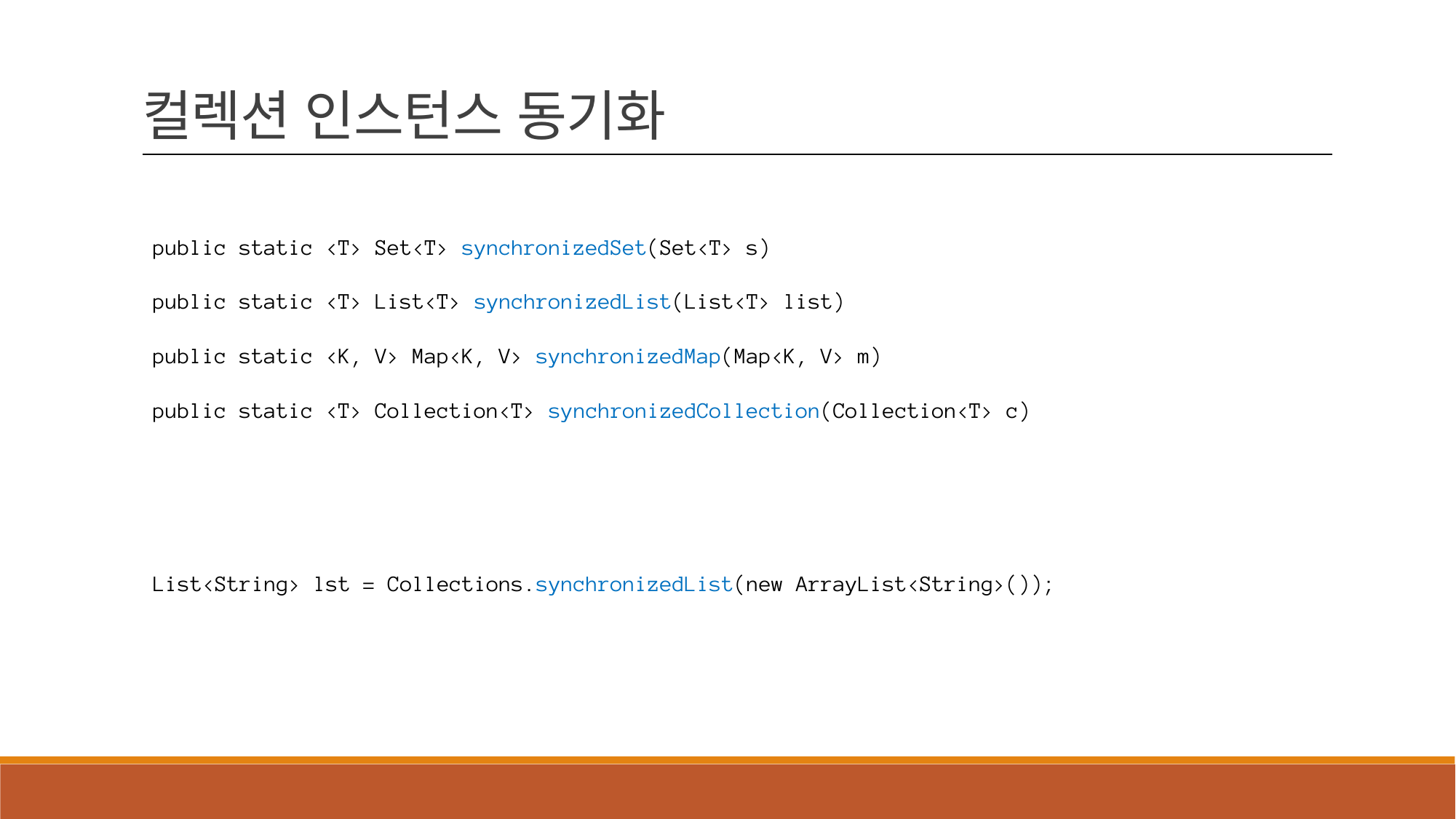

컬렉션 인스턴스 동기화
public static <T> Set<T> synchronizedSet(Set<T> s)
public static <T> List<T> synchronizedList(List<T> list)
public static <K, V> Map<K, V> synchronizedMap(Map<K, V> m)
public static <T> Collection<T> synchronizedCollection(Collection<T> c)
List<String> lst = Collections.synchronizedList(new ArrayList<String>());